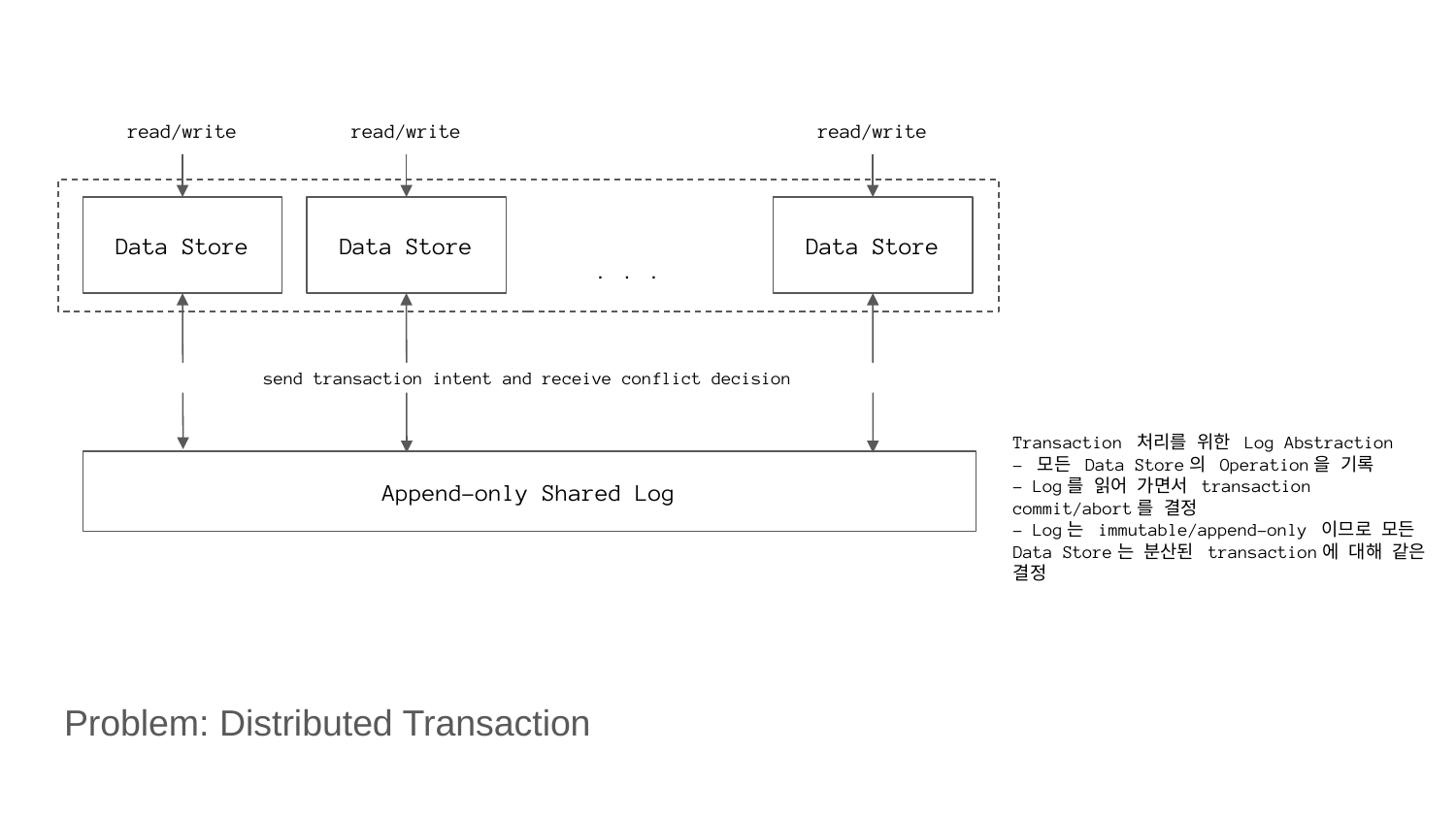

read/write
read/write
read/write

Data Store
Data Store
Data Store
. . .
send transaction intent and receive conflict decision
Transaction 처리를 위한 Log Abstraction
- 모든 Data Store의 Operation을 기록
- Log를 읽어 가면서 transaction commit/abort를 결정
- Log는 immutable/append-only 이므로 모든 Data Store는 분산된 transaction에 대해 같은 결정
Append-only Shared Log
Problem: Distributed Transaction